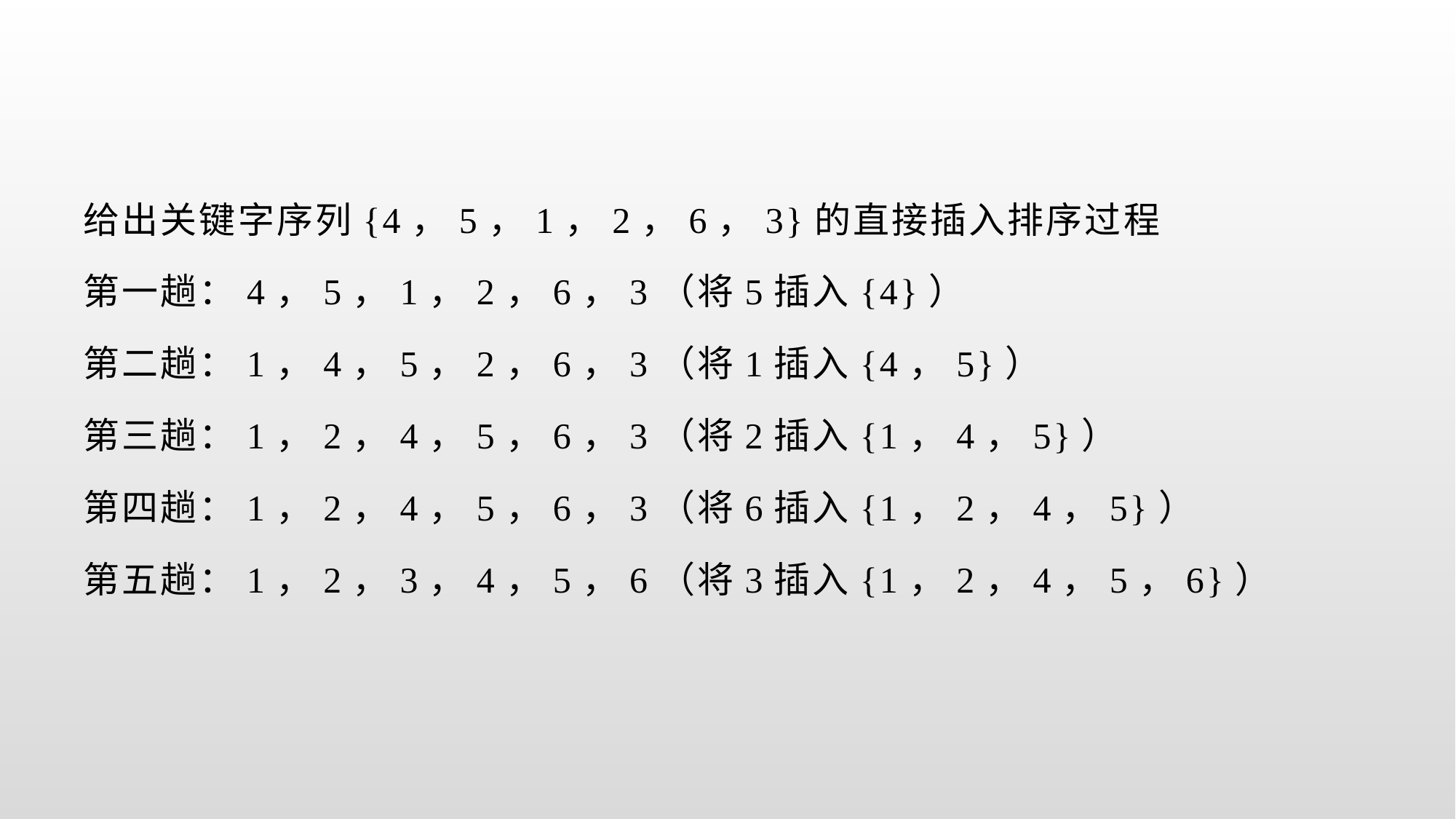

给出关键字序列{4，5，1，2，6，3}的直接插入排序过程
第一趟：4，5，1，2，6，3（将5插入{4}）
第二趟：1，4，5，2，6，3（将1插入{4，5}）
第三趟：1，2，4，5，6，3（将2插入{1，4，5}）
第四趟：1，2，4，5，6，3（将6插入{1，2，4，5}）
第五趟：1，2，3，4，5，6（将3插入{1，2，4，5，6}）